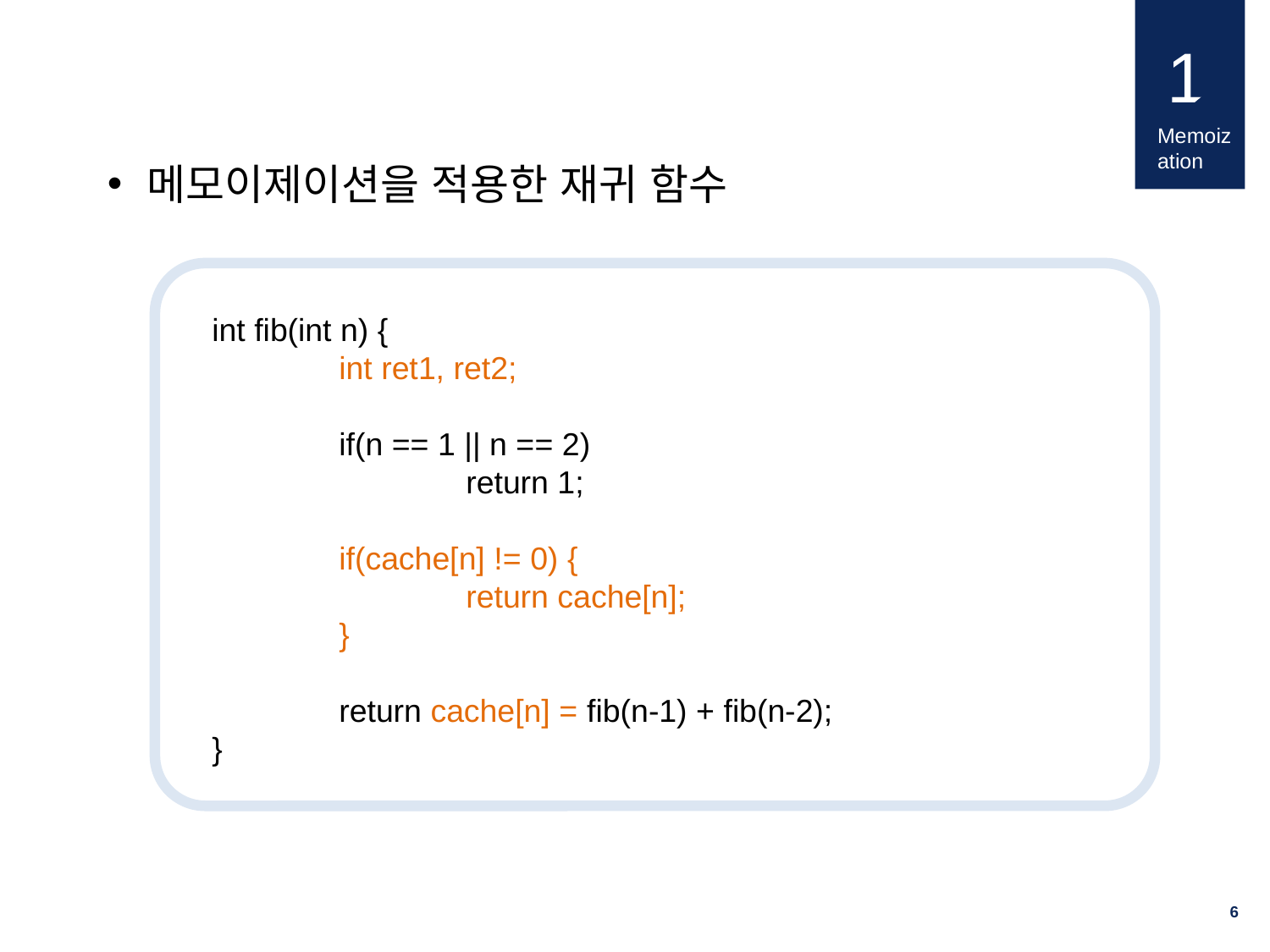

1

Memoization
메모이제이션을 적용한 재귀 함수

int fib(int n) {
	int ret1, ret2;

	if(n == 1 || n == 2)
		return 1;

	if(cache[n] != 0) {
		return cache[n];
	}

	return cache[n] = fib(n-1) + fib(n-2);
}
6